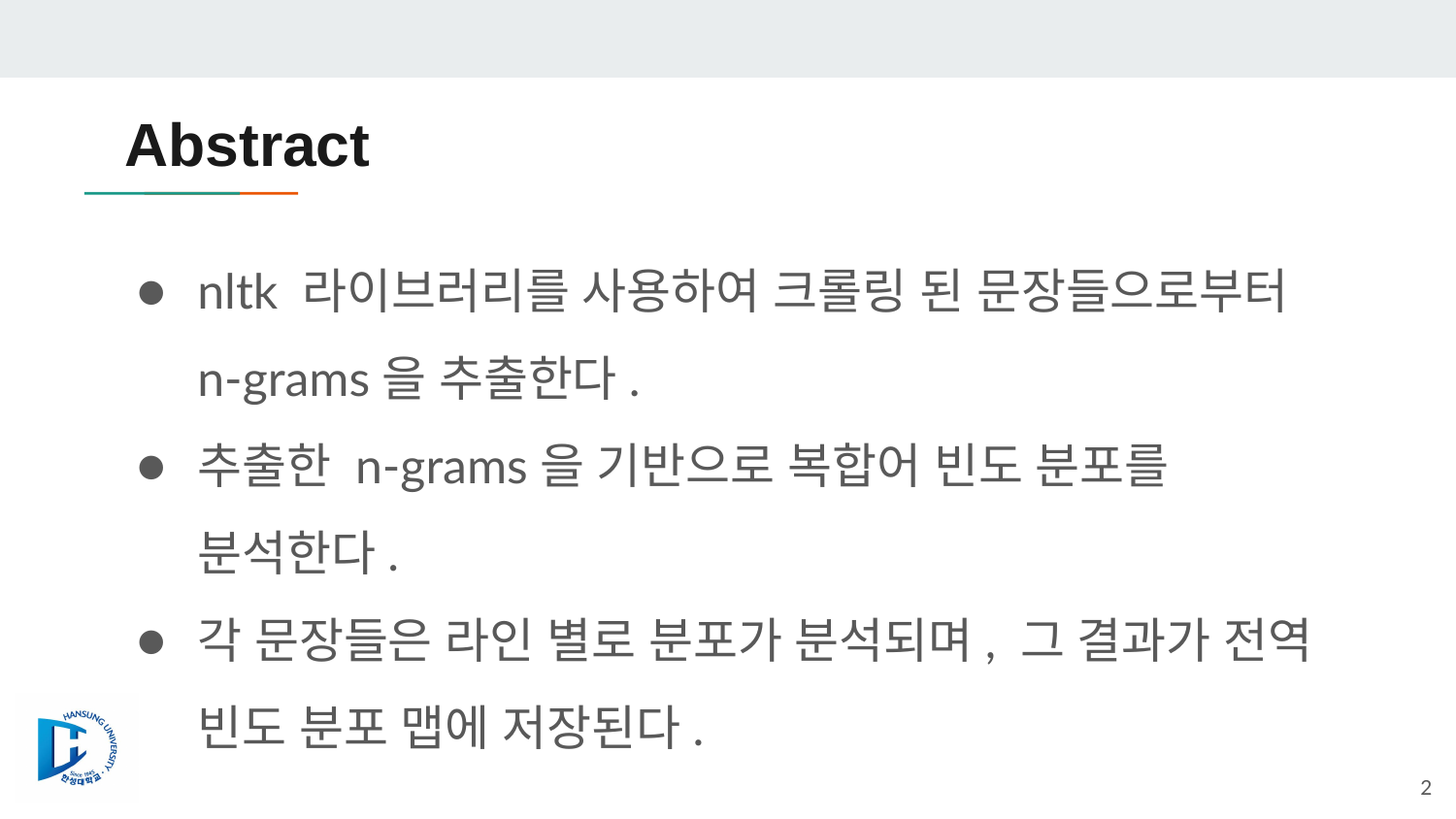

# Abstract
nltk 라이브러리를 사용하여 크롤링 된 문장들으로부터 n-grams을 추출한다.
추출한 n-grams을 기반으로 복합어 빈도 분포를 분석한다.
각 문장들은 라인 별로 분포가 분석되며, 그 결과가 전역 빈도 분포 맵에 저장된다.
2